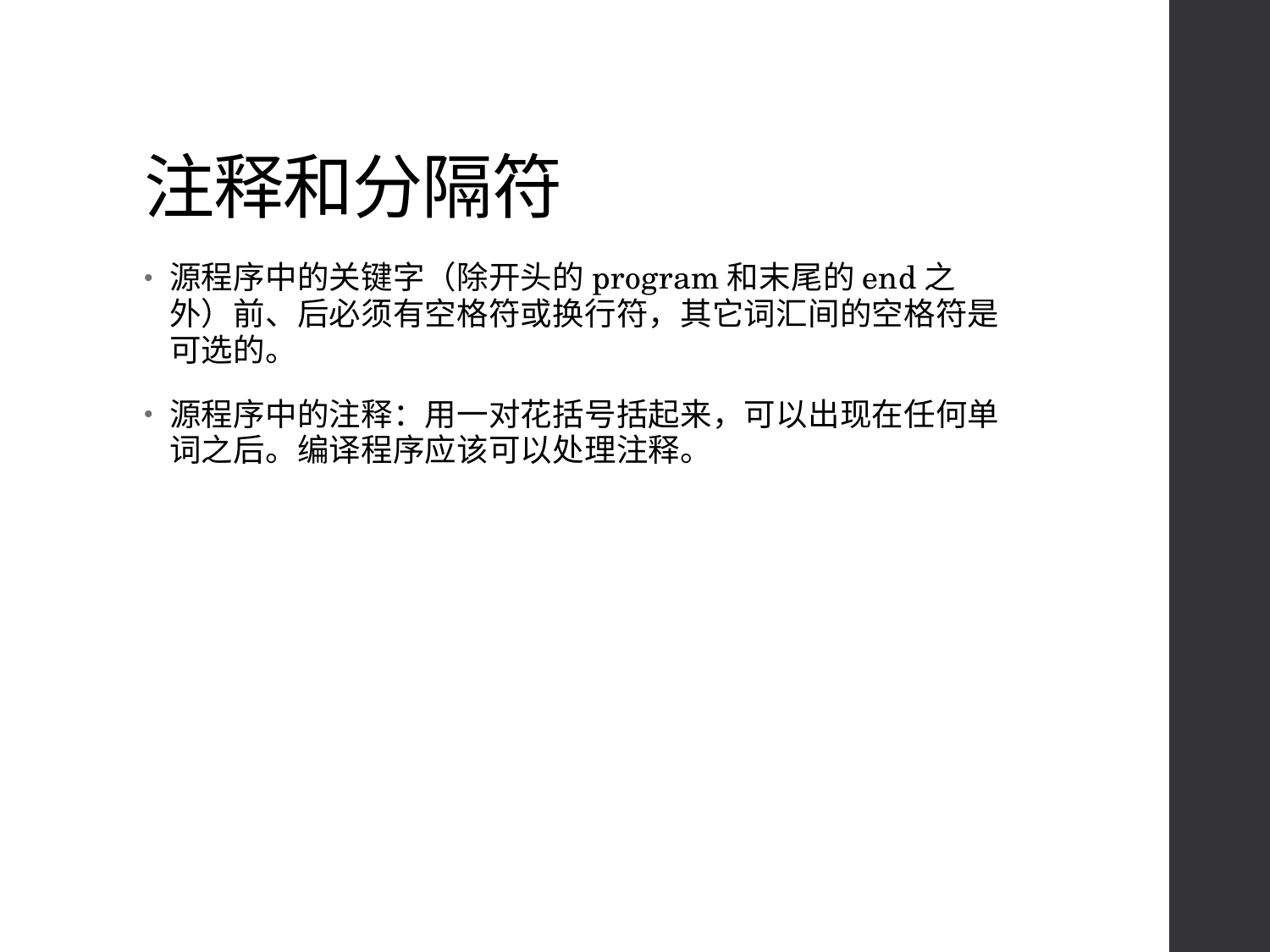

# 注释和分隔符
源程序中的关键字（除开头的program和末尾的end之外）前、后必须有空格符或换行符，其它词汇间的空格符是可选的。
源程序中的注释：用一对花括号括起来，可以出现在任何单词之后。编译程序应该可以处理注释。